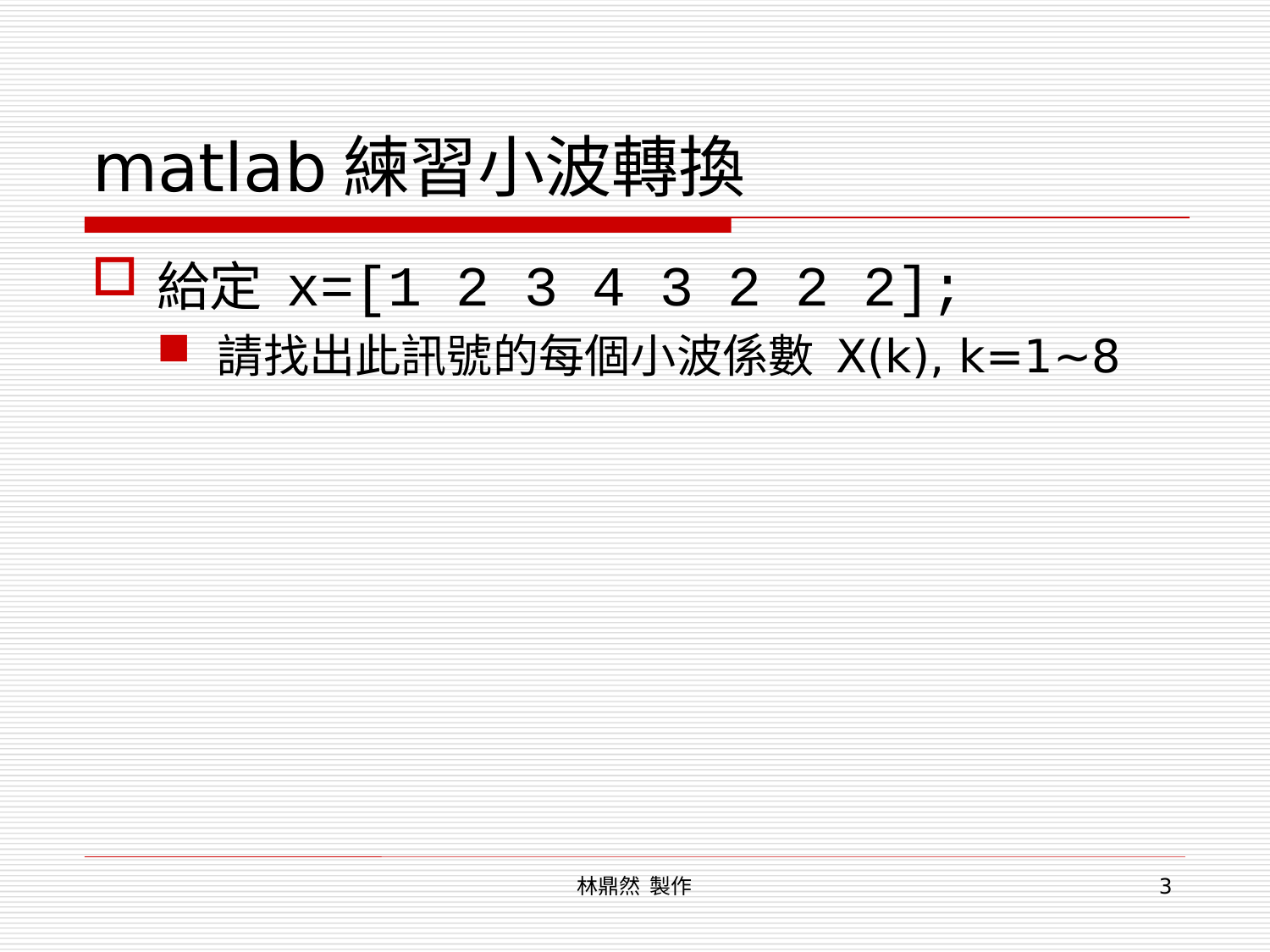

# matlab練習小波轉換
給定 x=[1 2 3 4 3 2 2 2];
請找出此訊號的每個小波係數 X(k), k=1~8
林鼎然  製作
3